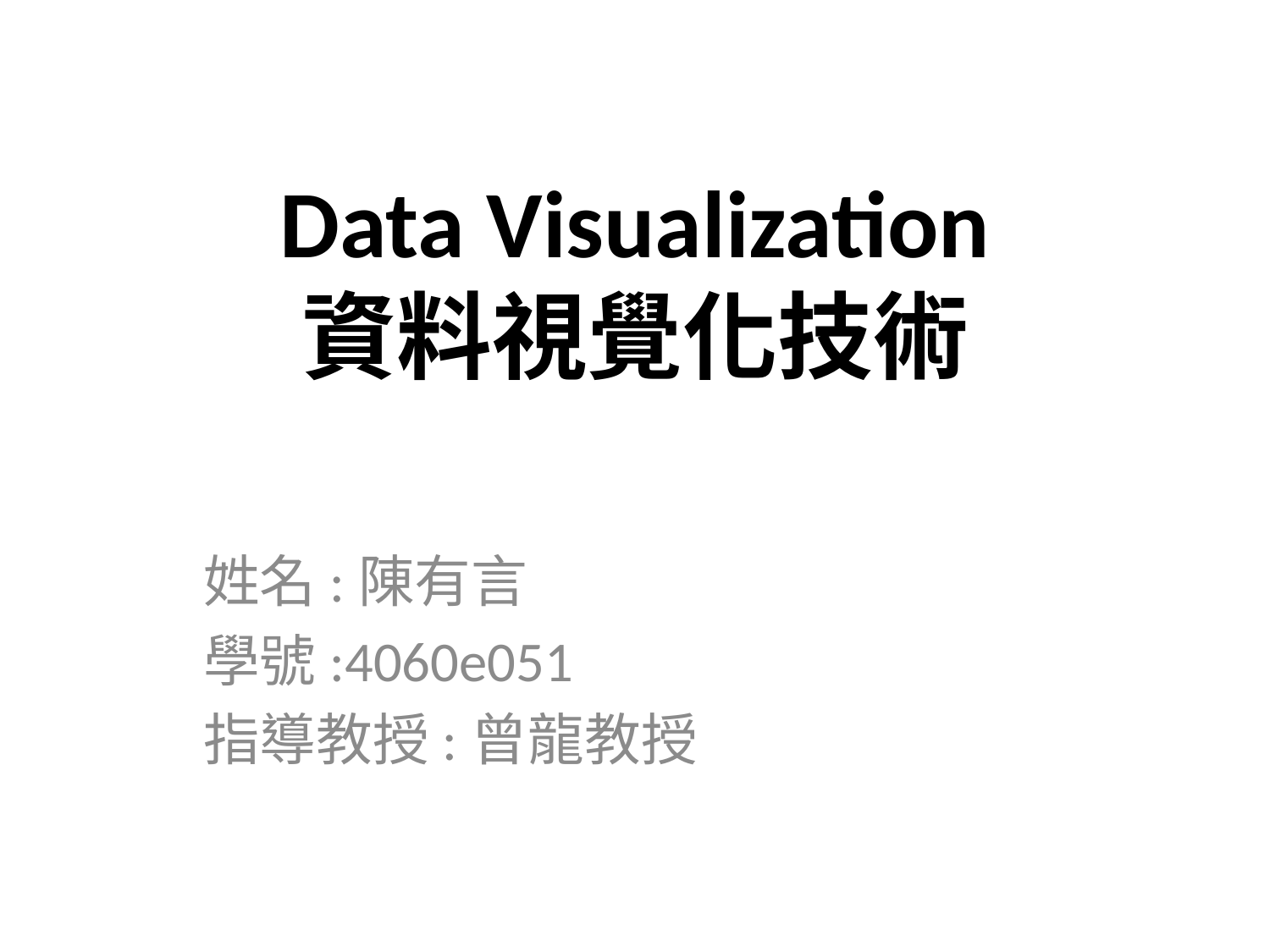

# Data Visualization 資料視覺化技術
姓名:陳有言
學號:4060e051
指導教授:曾龍教授